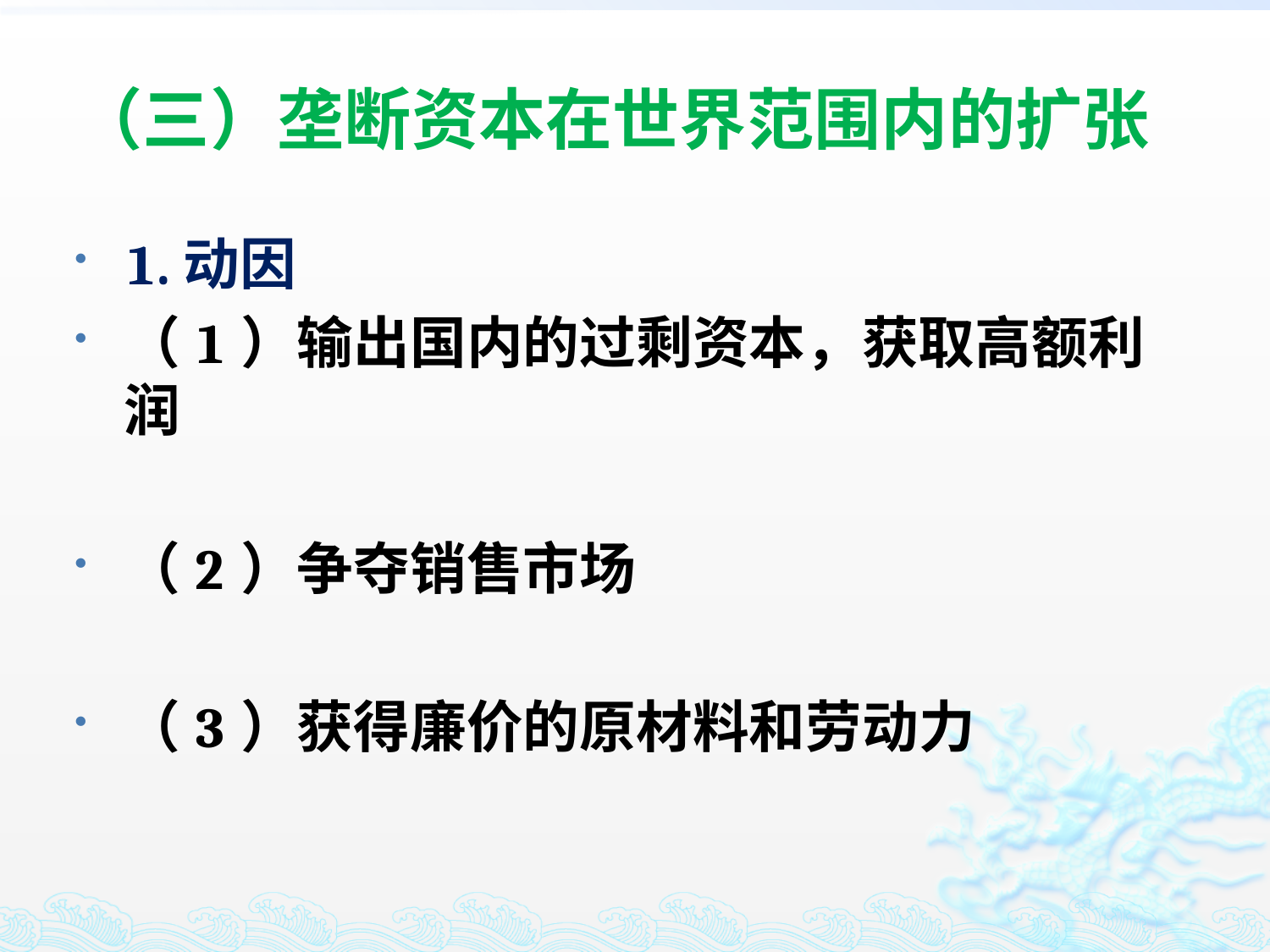

# （三）垄断资本在世界范围内的扩张
1.动因
（1）输出国内的过剩资本，获取高额利润

（2）争夺销售市场

（3）获得廉价的原材料和劳动力